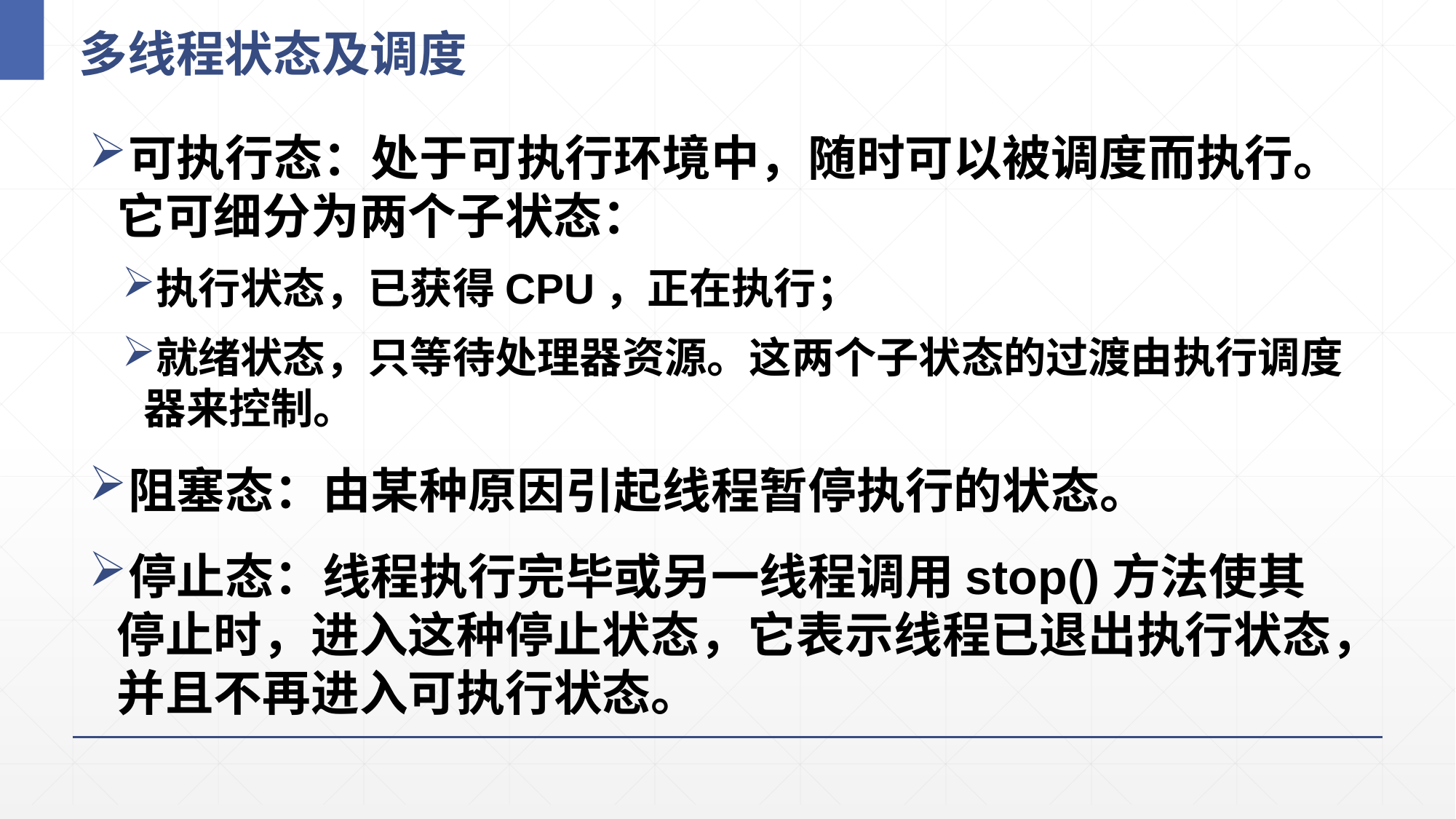

# 多线程状态及调度
可执行态：处于可执行环境中，随时可以被调度而执行。它可细分为两个子状态：
执行状态，已获得CPU，正在执行；
就绪状态，只等待处理器资源。这两个子状态的过渡由执行调度器来控制。
阻塞态：由某种原因引起线程暂停执行的状态。
停止态：线程执行完毕或另一线程调用stop()方法使其停止时，进入这种停止状态，它表示线程已退出执行状态，并且不再进入可执行状态。